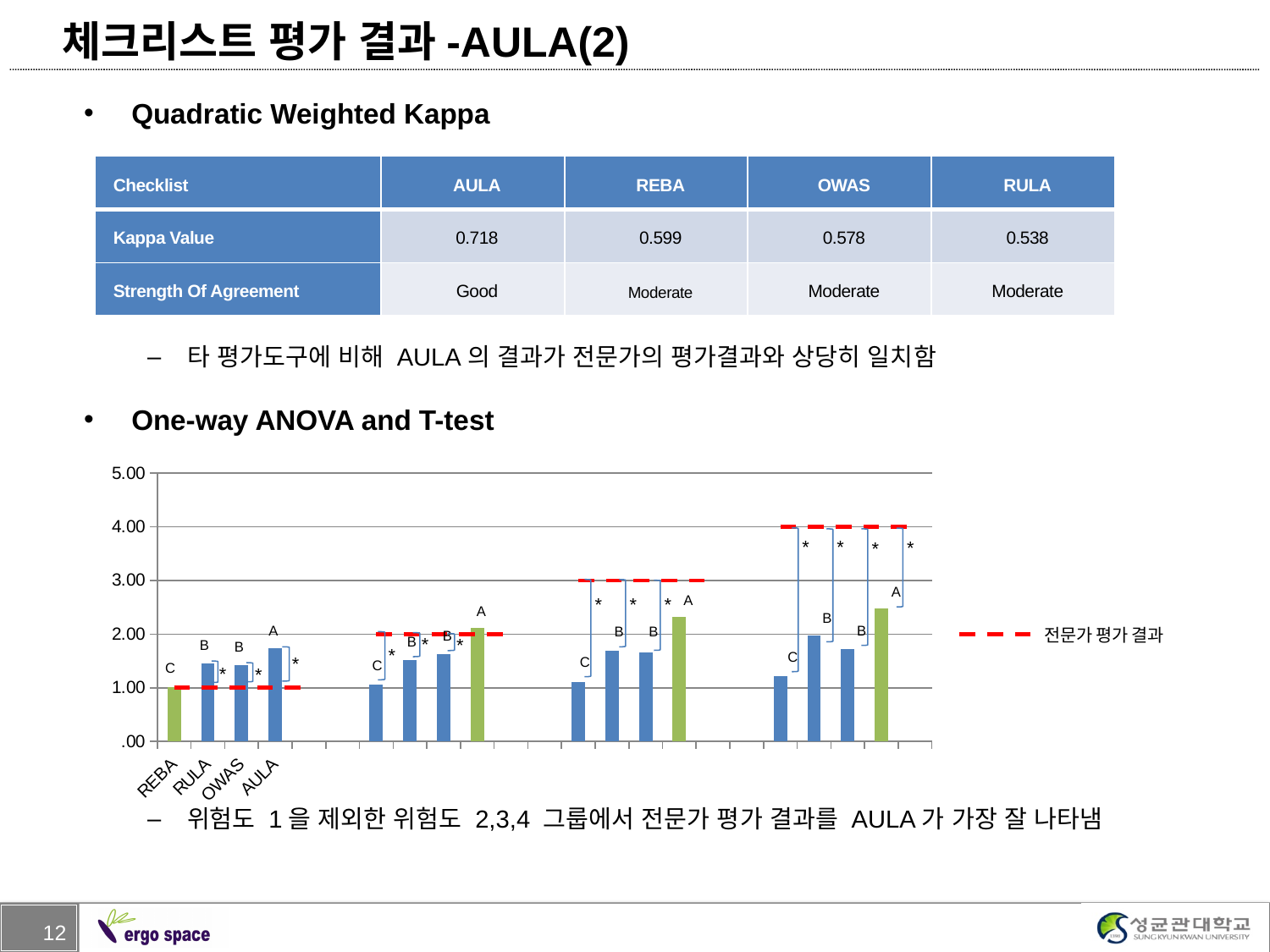

# 체크리스트 평가 결과-AULA(2)
Quadratic Weighted Kappa

타 평가도구에 비해 AULA의 결과가 전문가의 평가결과와 상당히 일치함

One-way ANOVA and T-test

위험도 1을 제외한 위험도 2,3,4 그룹에서 전문가 평가 결과를 AULA가 가장 잘 나타냄

| Checklist | AULA | REBA | OWAS | RULA |
| --- | --- | --- | --- | --- |
| Kappa Value | 0.718 | 0.599 | 0.578 | 0.538 |
| Strength Of Agreement | Good | Moderate | Moderate | Moderate |

### Chart

| Category |  |  |
|---|---|---|
| REBA | 1.0103092783505163 | 1.0 |
| RULA | 1.4484536082474224 | 1.0 |
| OWAS | 1.4226804123711336 | 1.0 |
| AULA | 1.7371134020618555 | 1.0 |

*
*
*
*
A

A
*
*
*
A
B
A
B
B
B
B
*
B
*
B
B

*
C
*

C
C
C
*
*